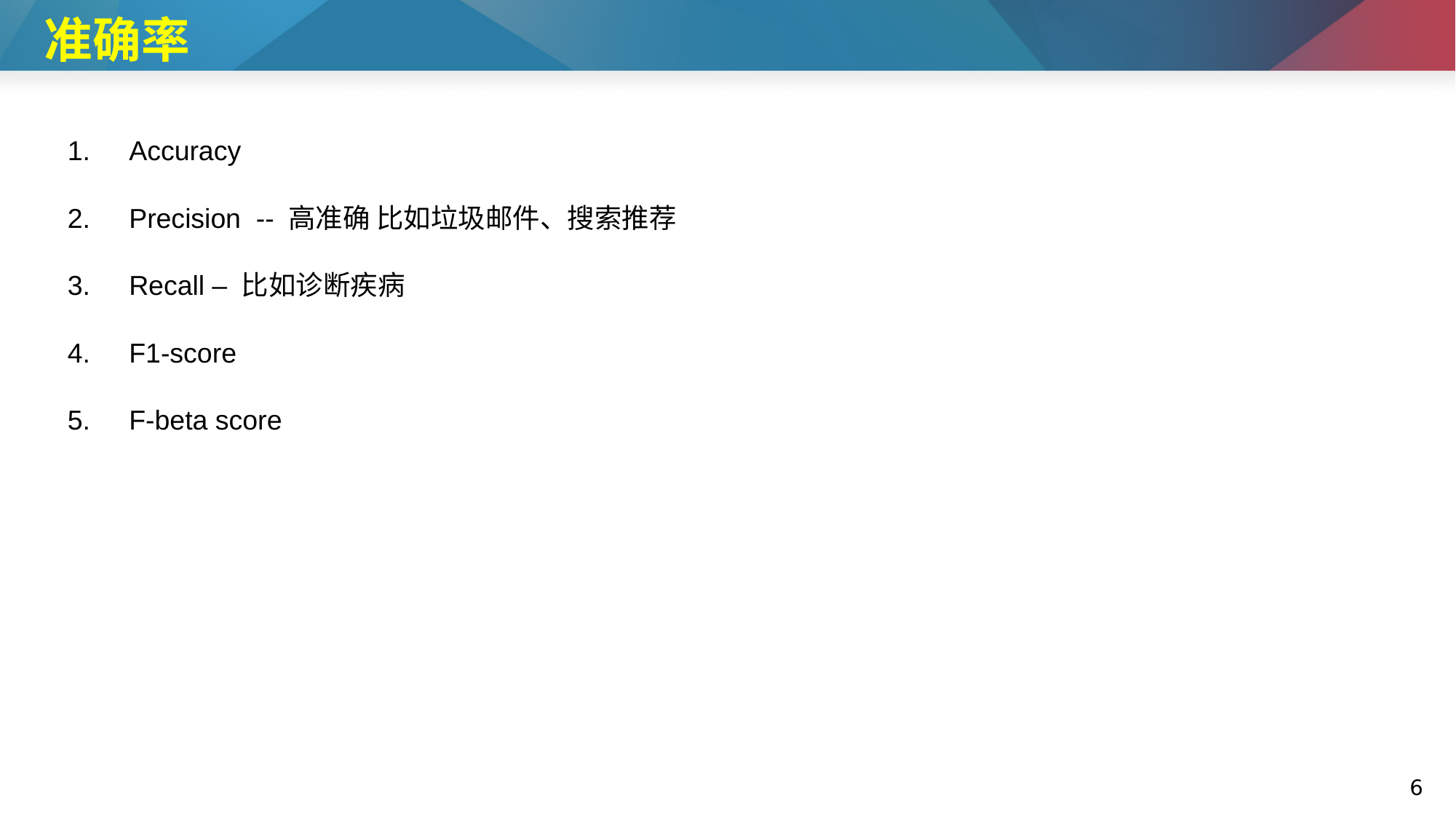

# 准确率
Accuracy
Precision  -- 高准确 比如垃圾邮件、搜索推荐
Recall – 比如诊断疾病
F1-score
F-beta score